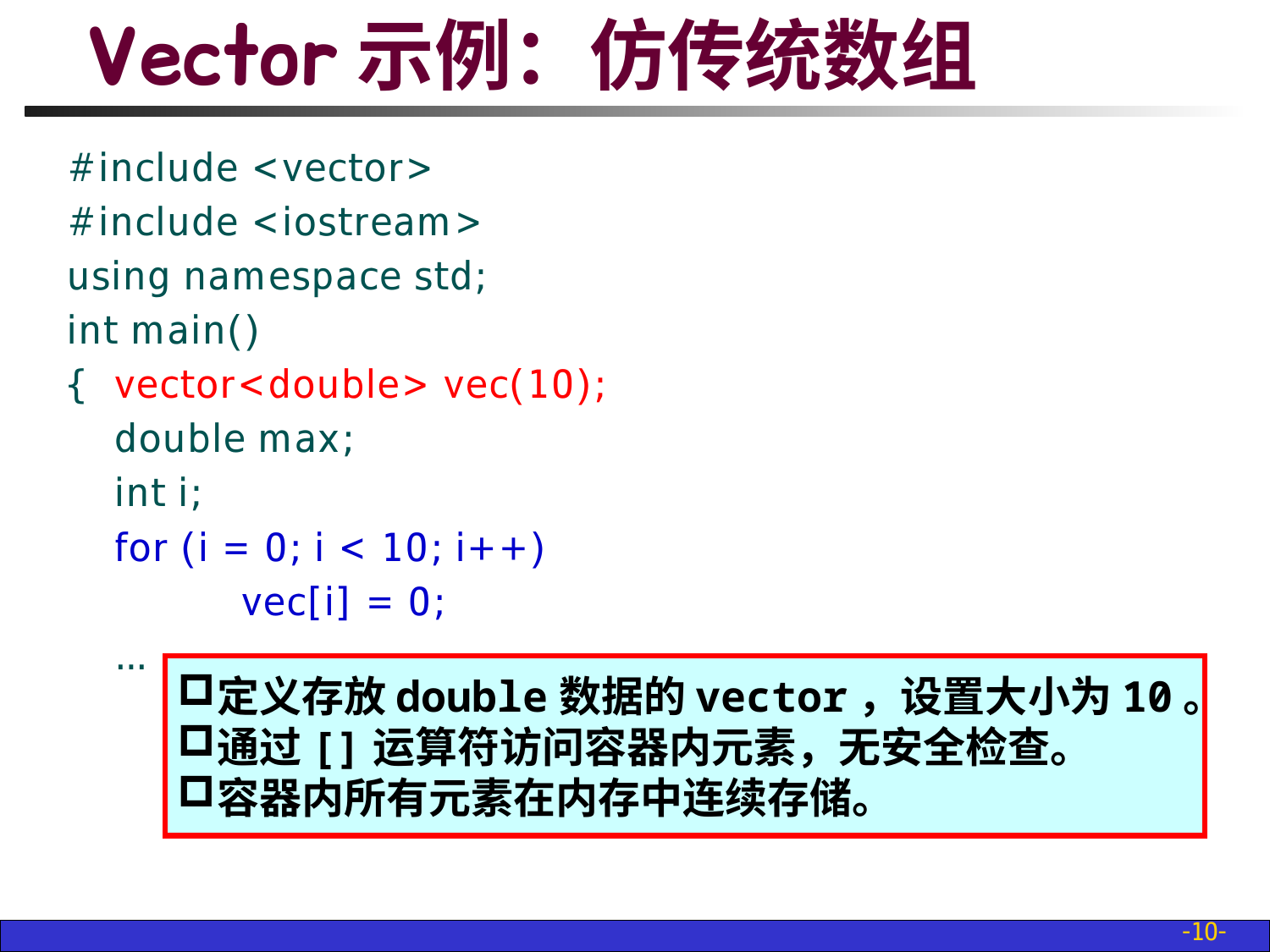

# Vector示例：仿传统数组
#include <vector>
#include <iostream>
using namespace std;
int main()
{	vector<double> vec(10);
	double max;
	int i;
	for (i = 0; i < 10; i++)
		vec[i] = 0;
	…
定义存放double数据的vector，设置大小为10。
通过[]运算符访问容器内元素，无安全检查。
容器内所有元素在内存中连续存储。
-10-